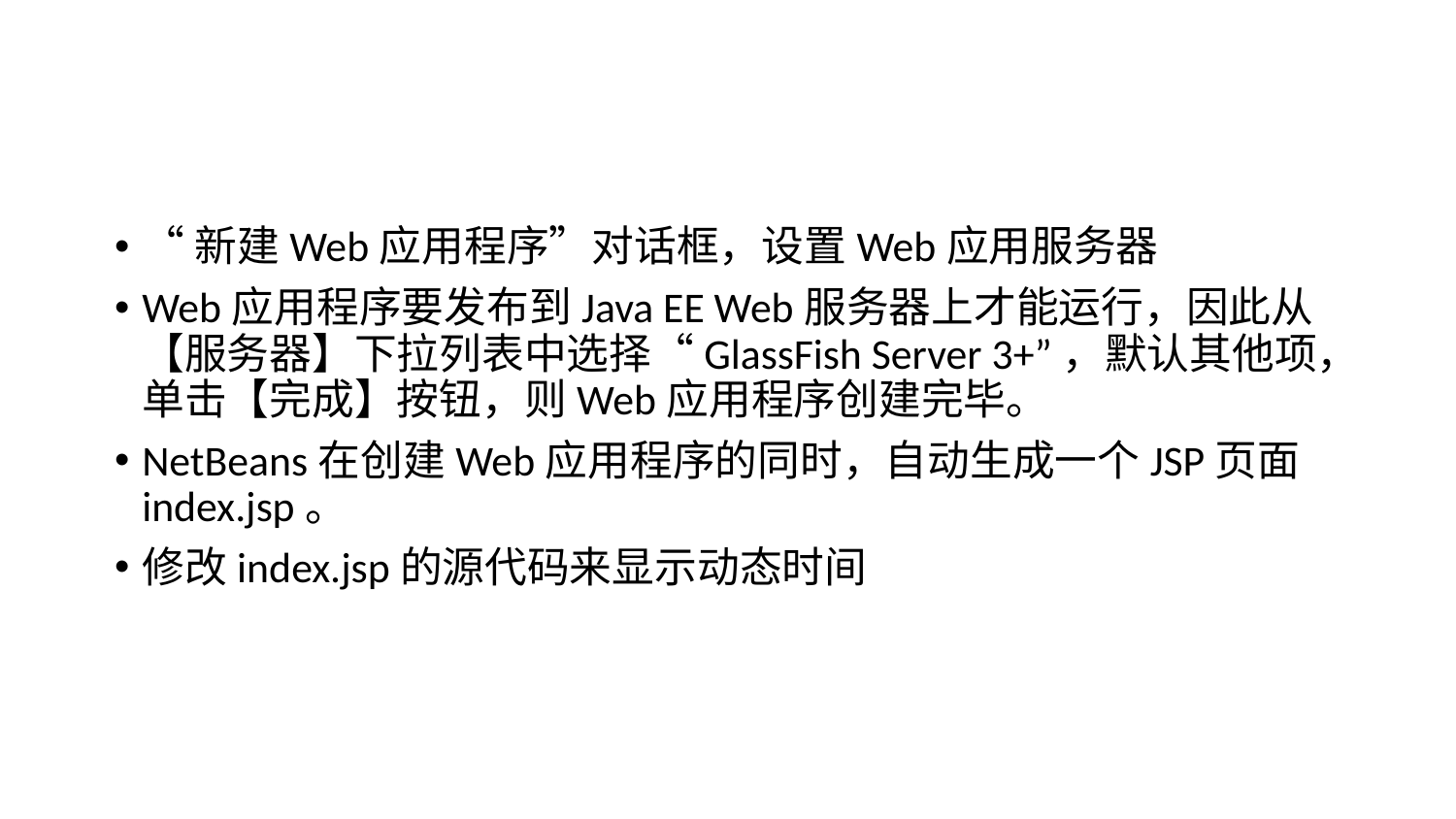

#
“新建Web应用程序”对话框，设置Web应用服务器
Web应用程序要发布到Java EE Web服务器上才能运行，因此从【服务器】下拉列表中选择“GlassFish Server 3+”，默认其他项，单击【完成】按钮，则Web应用程序创建完毕。
NetBeans在创建Web应用程序的同时，自动生成一个JSP页面index.jsp。
修改index.jsp的源代码来显示动态时间